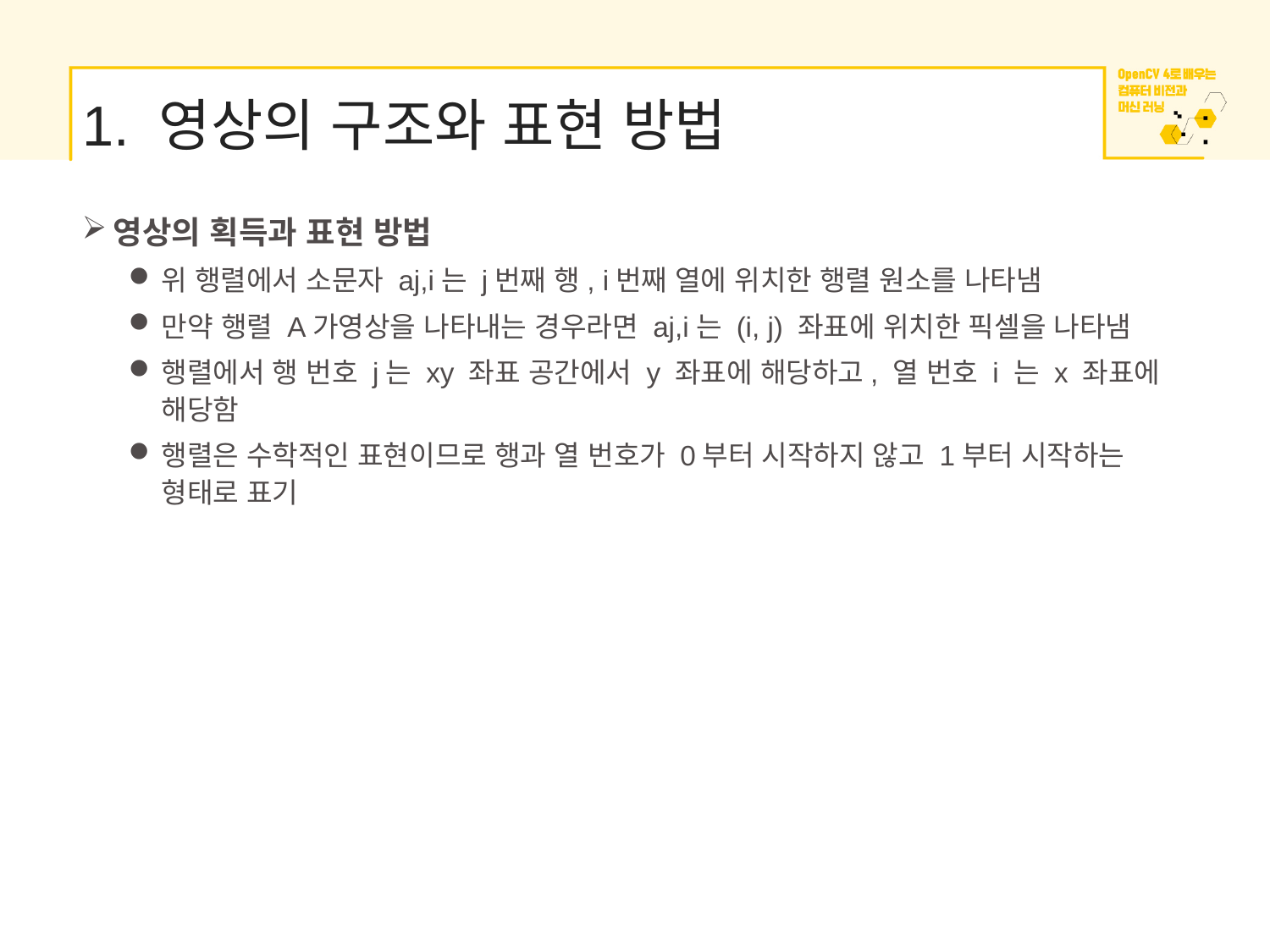

# 1. 영상의 구조와 표현 방법
영상의 획득과 표현 방법
위 행렬에서 소문자 aj,i는 j번째 행, i번째 열에 위치한 행렬 원소를 나타냄
만약 행렬 A가영상을 나타내는 경우라면 aj,i는 (i, j) 좌표에 위치한 픽셀을 나타냄
행렬에서 행 번호 j는 xy 좌표 공간에서 y 좌표에 해당하고, 열 번호 i 는 x 좌표에 해당함
행렬은 수학적인 표현이므로 행과 열 번호가 0부터 시작하지 않고 1부터 시작하는 형태로 표기